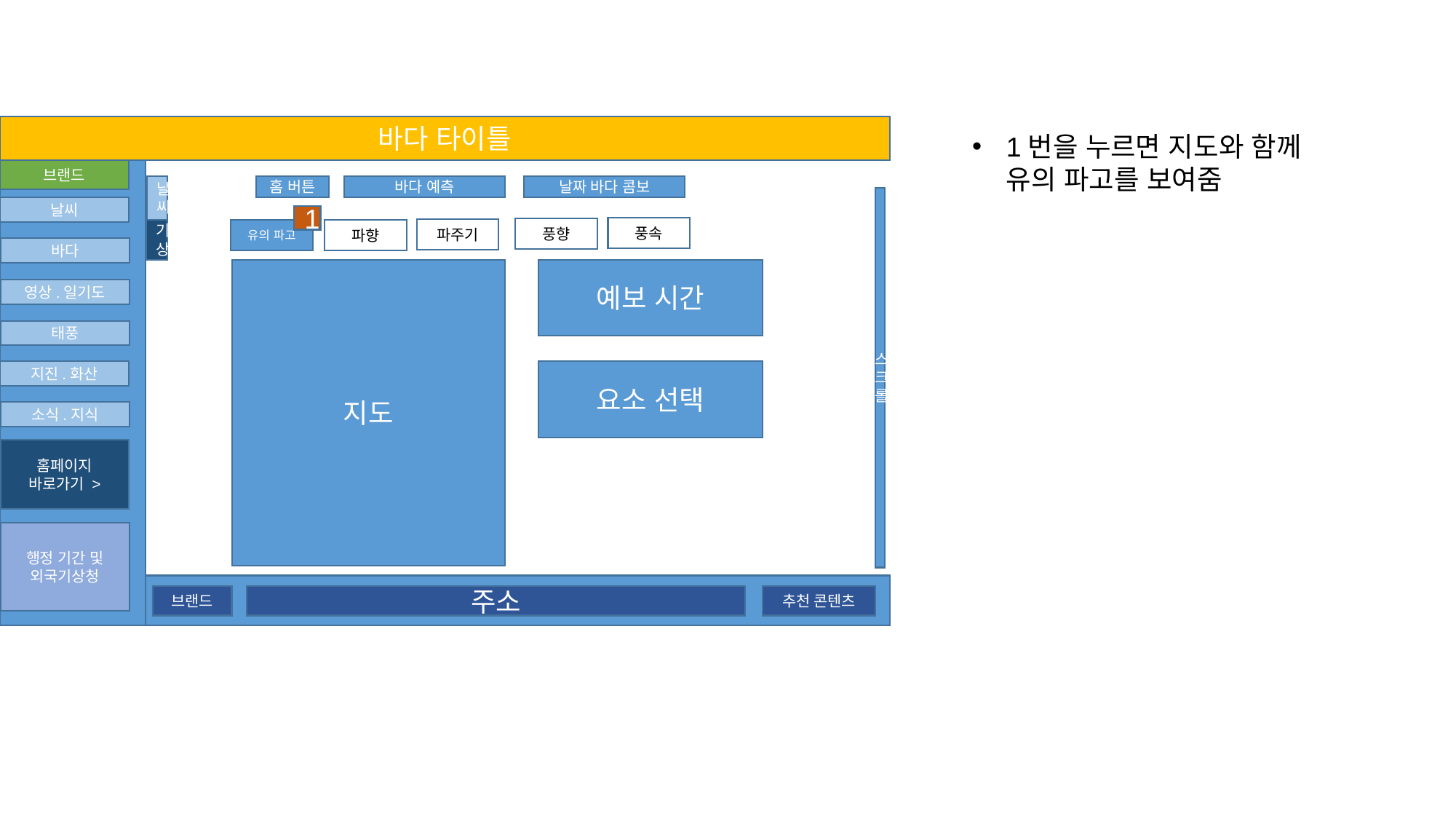

바다 타이틀
브랜드

날씨
날씨
기상
바다
영상.일기도
태풍
지진.화산
소식.지식
홈페이지
바로가기 >
행정 기간 및
외국기상청
홈 버튼
바다 예측
날짜 바다 콤보
스크롤

브랜드
주소
추천 콘텐츠
1번을 누르면 지도와 함께 유의 파고를 보여줌
1
풍속
풍향
파주기
유의 파고
파향
지도
예보 시간
요소 선택